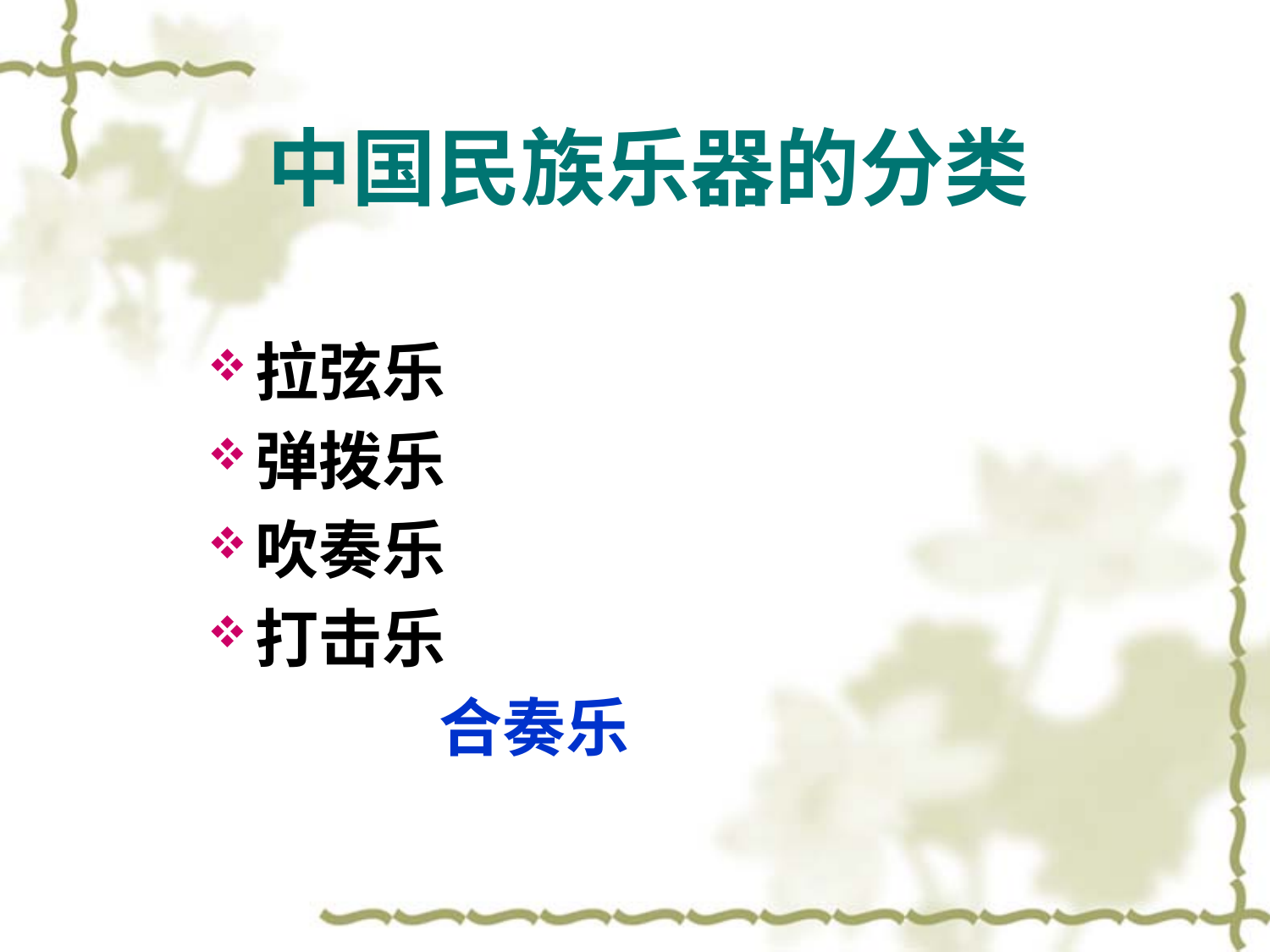

# 中国民族乐器的分类
拉弦乐
弹拨乐
吹奏乐
打击乐
               合奏乐